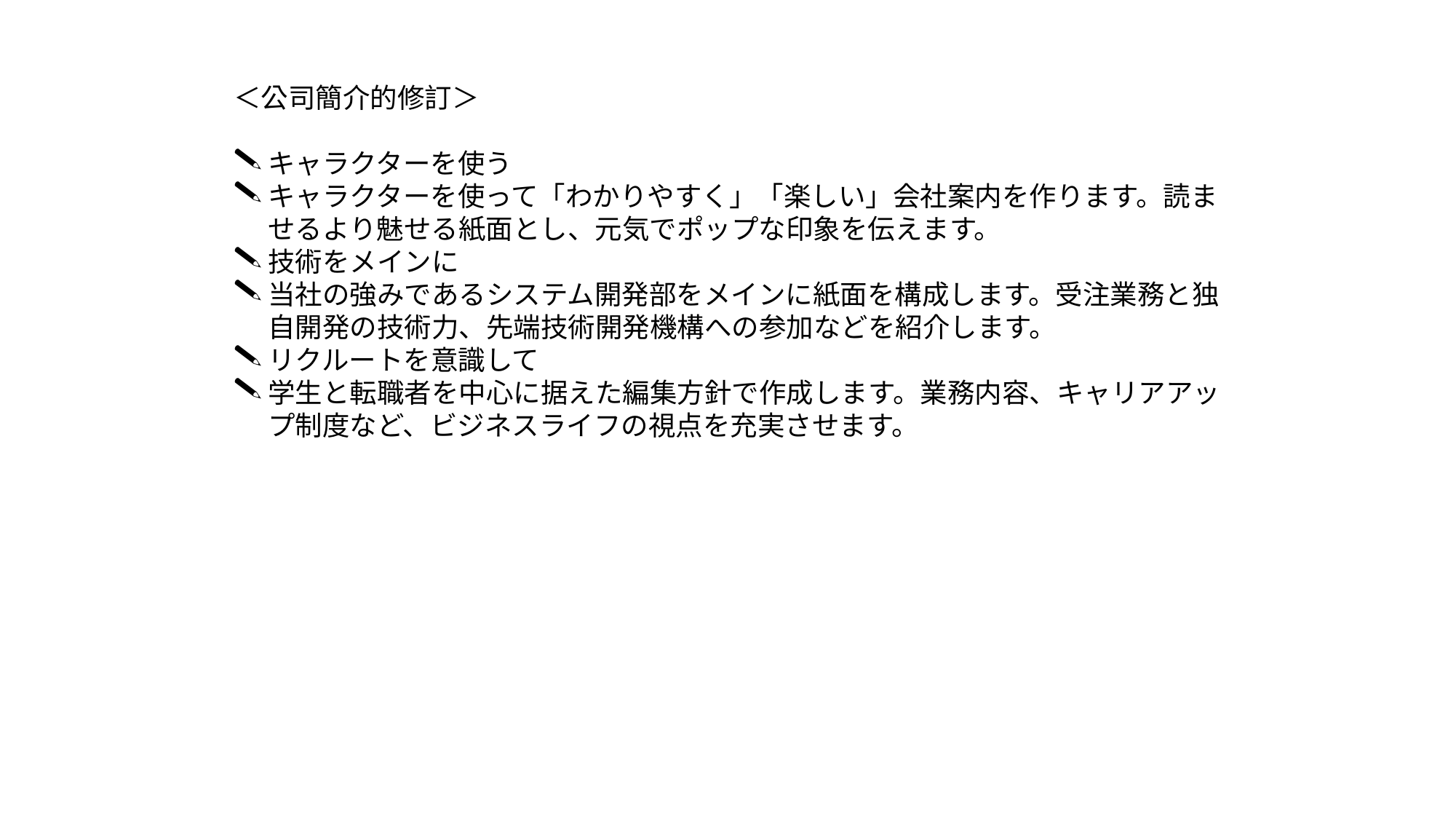

＜公司簡介的修訂＞

キャラクターを使う
キャラクターを使って「わかりやすく」「楽しい」会社案内を作ります。読ませるより魅せる紙面とし、元気でポップな印象を伝えます。
技術をメインに
当社の強みであるシステム開発部をメインに紙面を構成します。受注業務と独自開発の技術力、先端技術開発機構への参加などを紹介します。
リクルートを意識して
学生と転職者を中心に据えた編集方針で作成します。業務内容、キャリアアップ制度など、ビジネスライフの視点を充実させます。